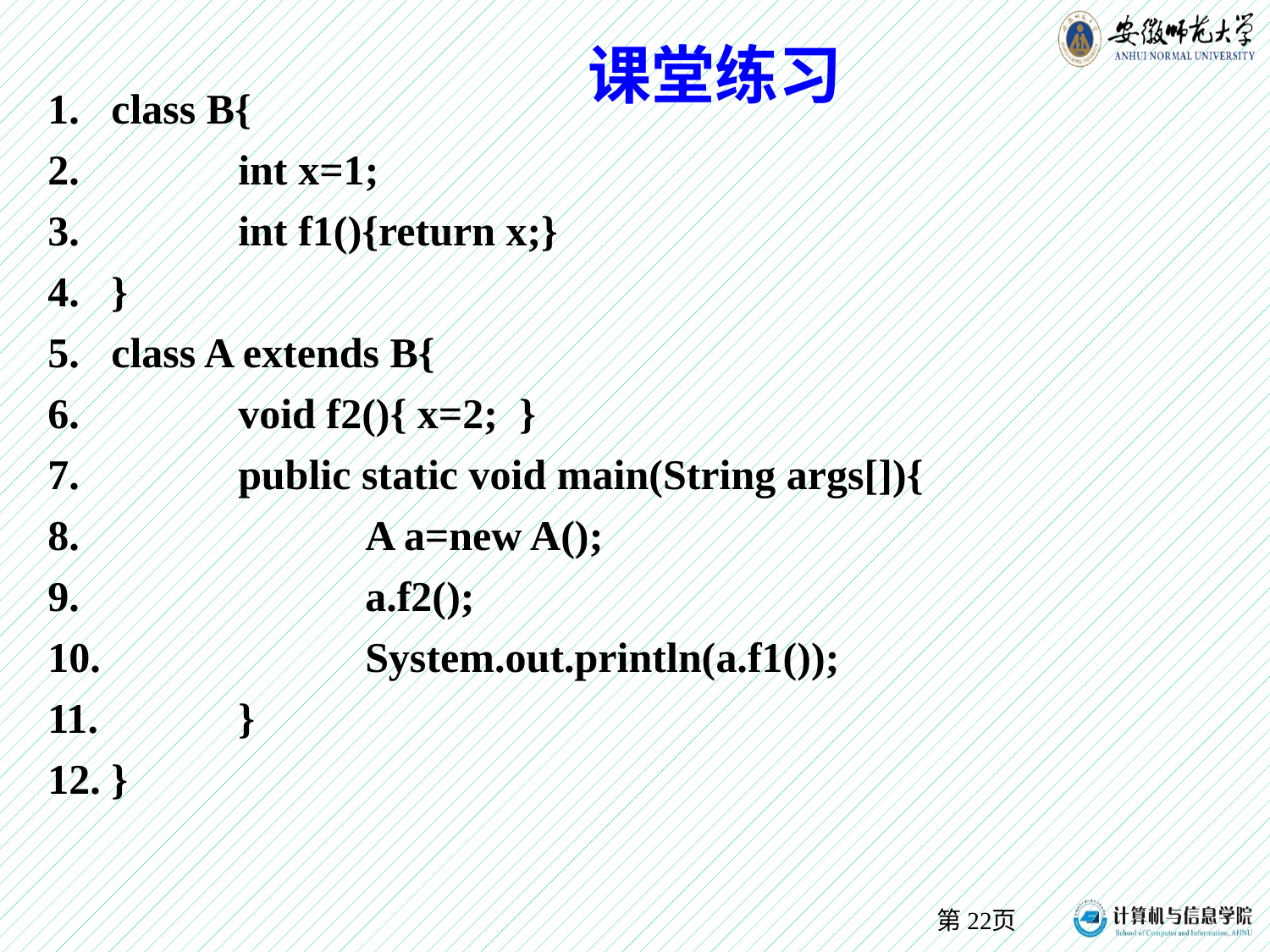

# 课堂练习
class B{
	int x=1;
	int f1(){return x;}
}
class A extends B{
	void f2(){ x=2;  }
	public static void main(String args[]){
		A a=new A();
		a.f2();
		System.out.println(a.f1());
	}
}

第22页